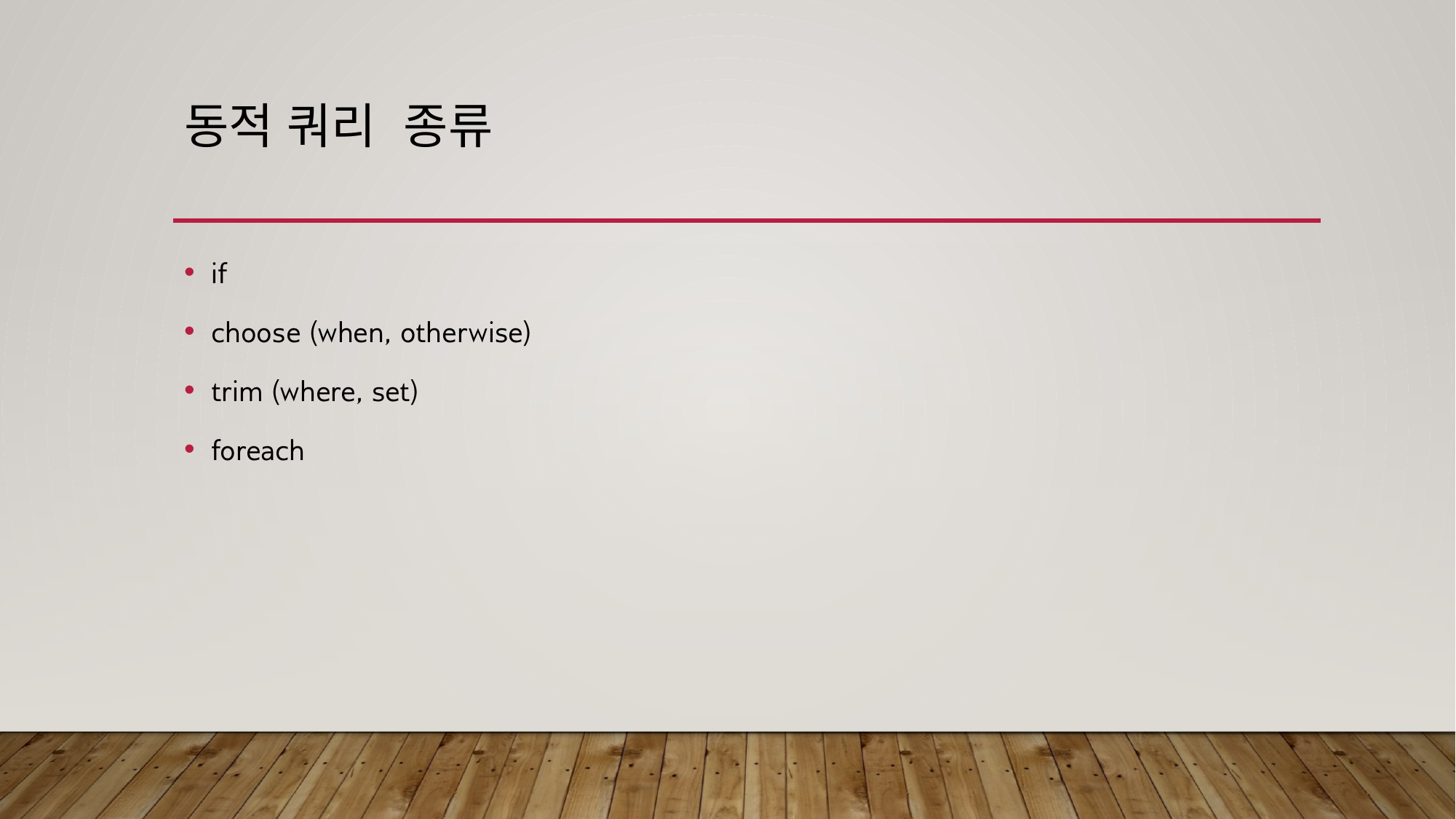

# 동적 쿼리  종류
if
choose (when, otherwise)
trim (where, set)
foreach